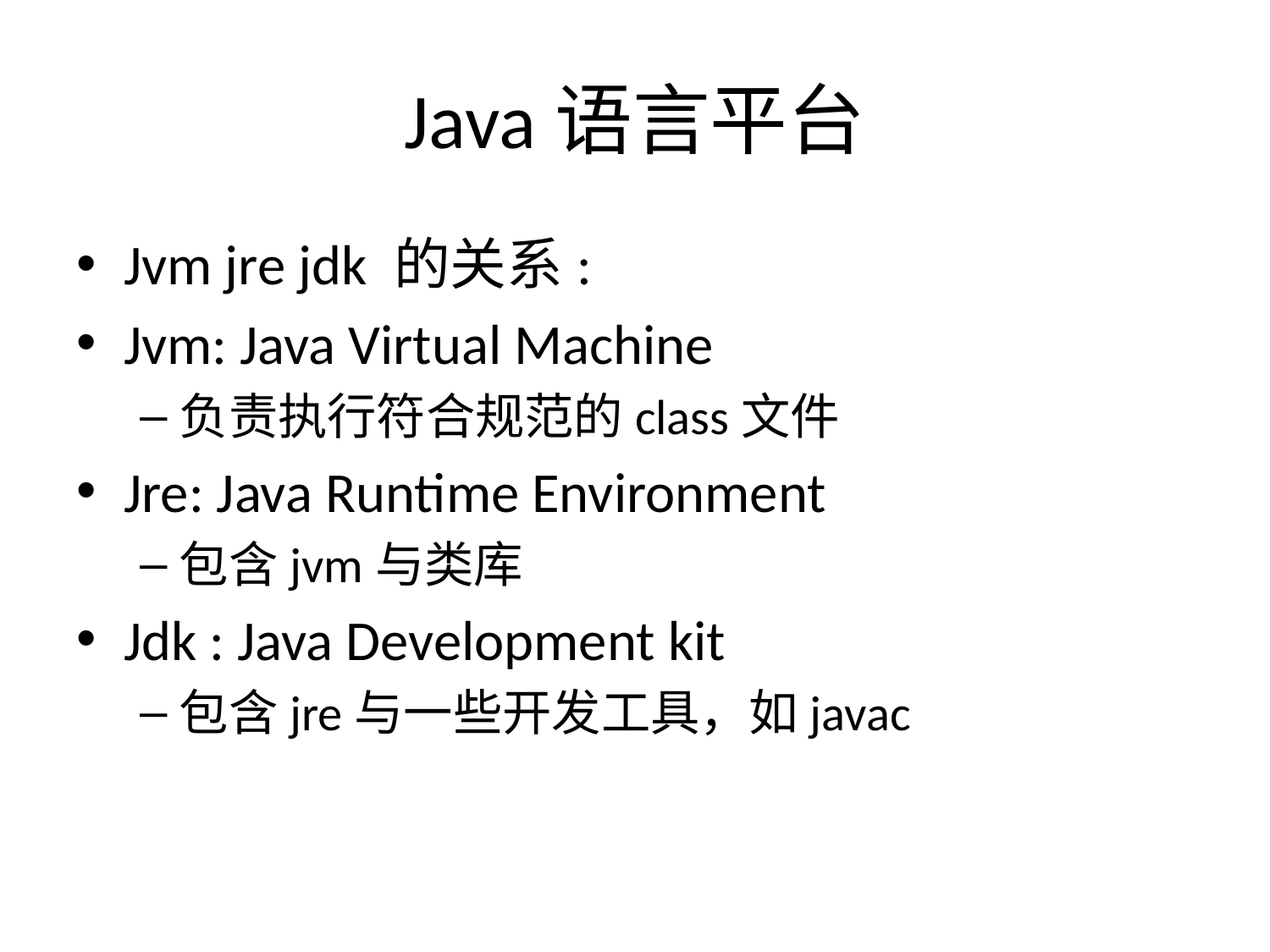

# Java语言平台
Jvm jre jdk 的关系:
Jvm: Java Virtual Machine
负责执行符合规范的class文件
Jre: Java Runtime Environment
包含jvm与类库
Jdk : Java Development kit
包含jre与一些开发工具，如javac